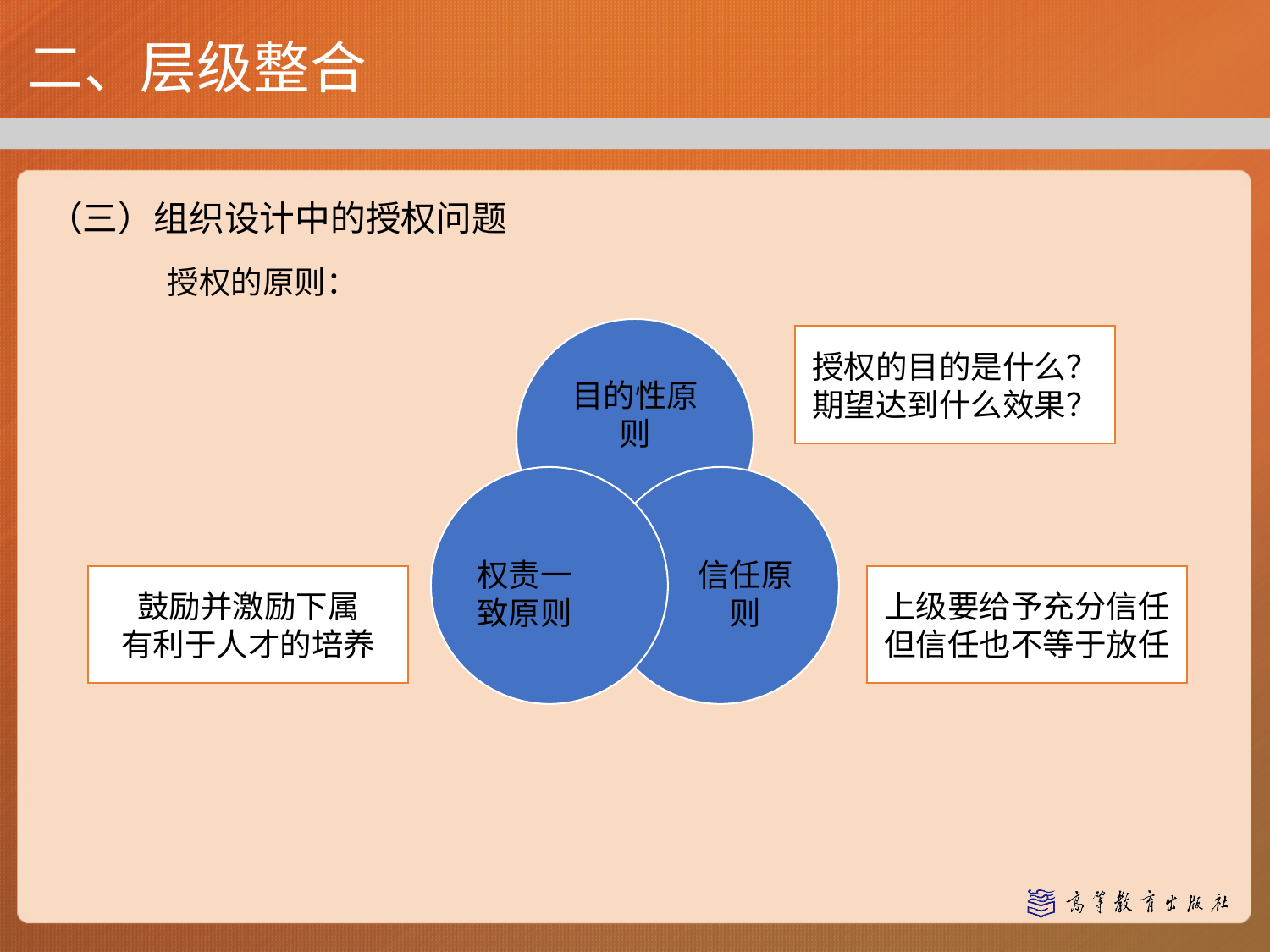

二、层级整合
（三）组织设计中的授权问题
授权的原则：
授权的目的是什么？期望达到什么效果？
目的性原则
信任原则
权责一致原则
鼓励并激励下属
有利于人才的培养
上级要给予充分信任
但信任也不等于放任